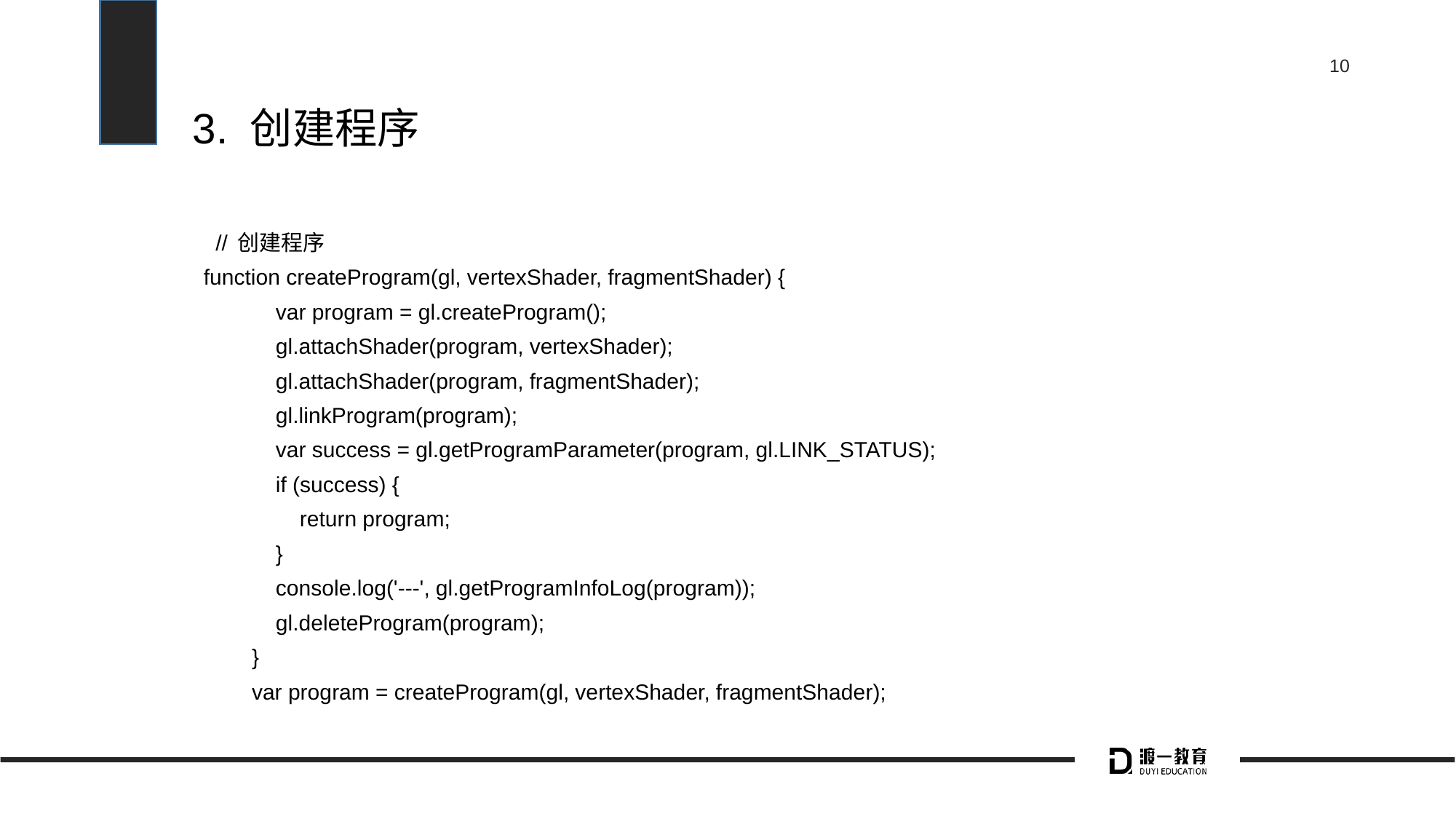

# 3. 创建程序
  // 创建程序
function createProgram(gl, vertexShader, fragmentShader) {
            var program = gl.createProgram();
            gl.attachShader(program, vertexShader);
            gl.attachShader(program, fragmentShader);
            gl.linkProgram(program);
            var success = gl.getProgramParameter(program, gl.LINK_STATUS);
            if (success) {
                return program;
            }
            console.log('---', gl.getProgramInfoLog(program));
            gl.deleteProgram(program);
        }
        var program = createProgram(gl, vertexShader, fragmentShader);